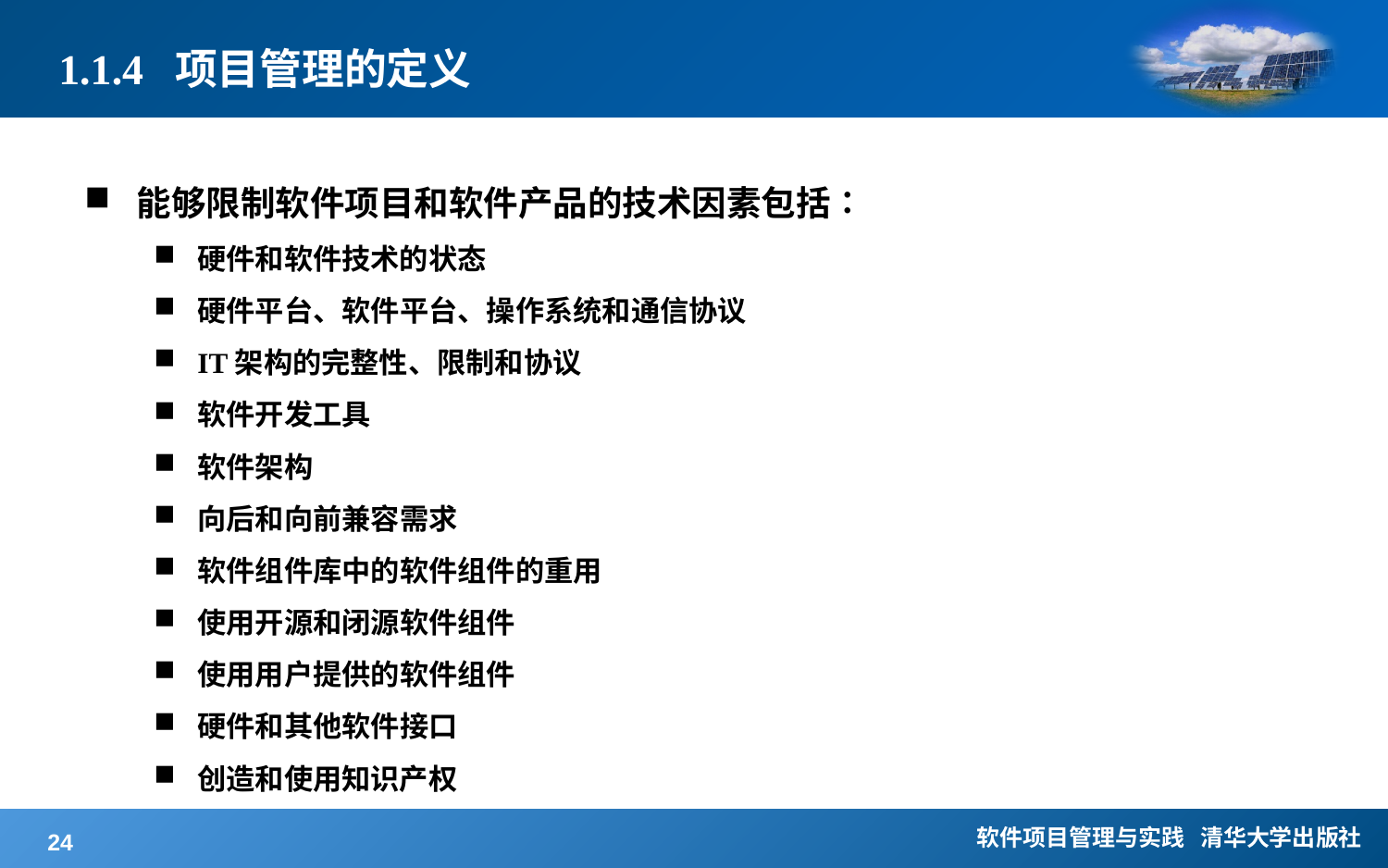

# 1.1.4  项目管理的定义
能够限制软件项目和软件产品的技术因素包括∶
硬件和软件技术的状态
硬件平台、软件平台、操作系统和通信协议
IT架构的完整性、限制和协议
软件开发工具
软件架构
向后和向前兼容需求
软件组件库中的软件组件的重用
使用开源和闭源软件组件
使用用户提供的软件组件
硬件和其他软件接口
创造和使用知识产权